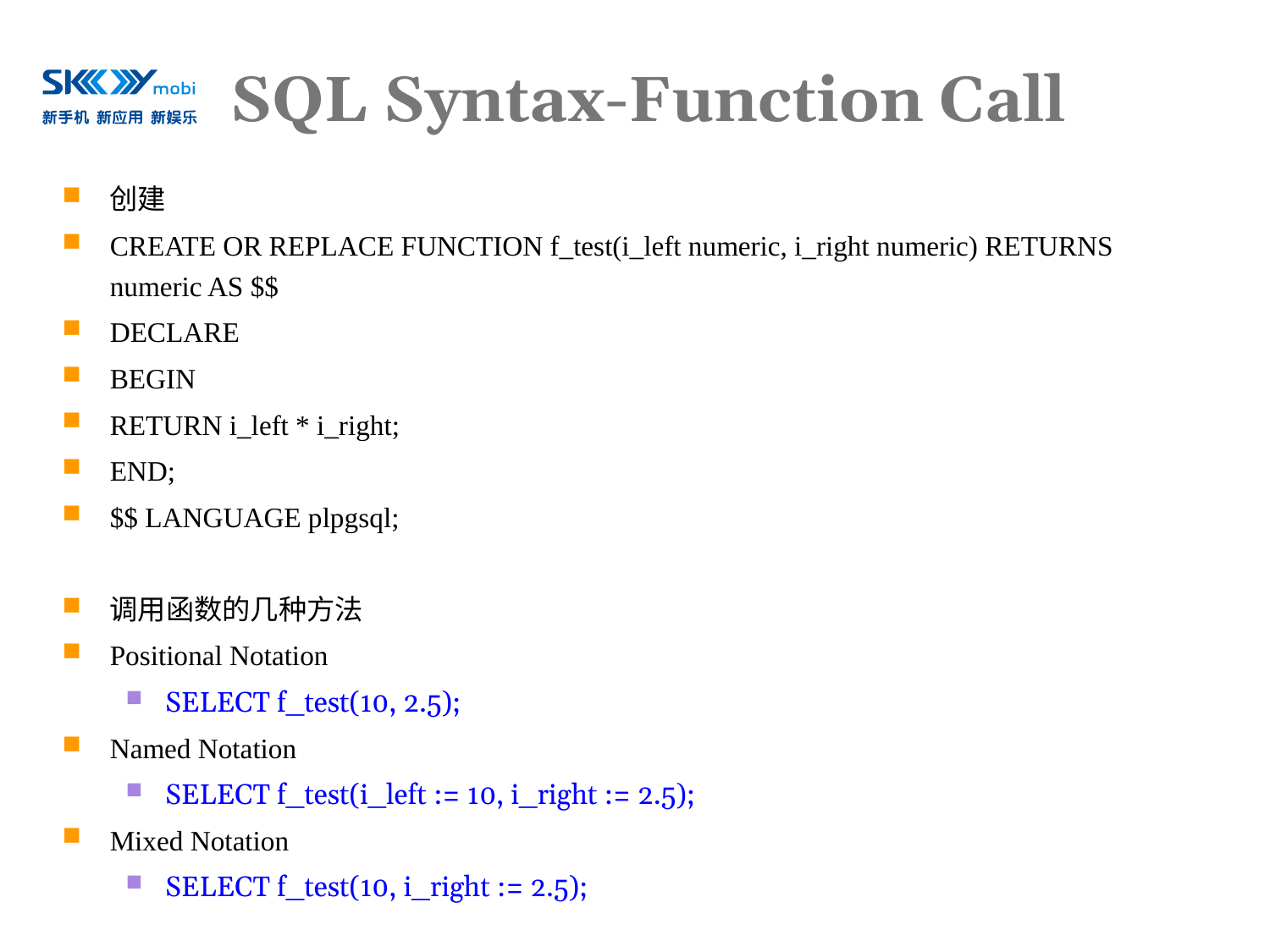

# SQL Syntax-Function Call
创建
CREATE OR REPLACE FUNCTION f_test(i_left numeric, i_right numeric) RETURNS numeric AS $$
DECLARE
BEGIN
RETURN i_left * i_right;
END;
$$ LANGUAGE plpgsql;

调用函数的几种方法
Positional Notation
SELECT f_test(10, 2.5);
Named Notation
SELECT f_test(i_left := 10, i_right := 2.5);
Mixed Notation
SELECT f_test(10, i_right := 2.5);